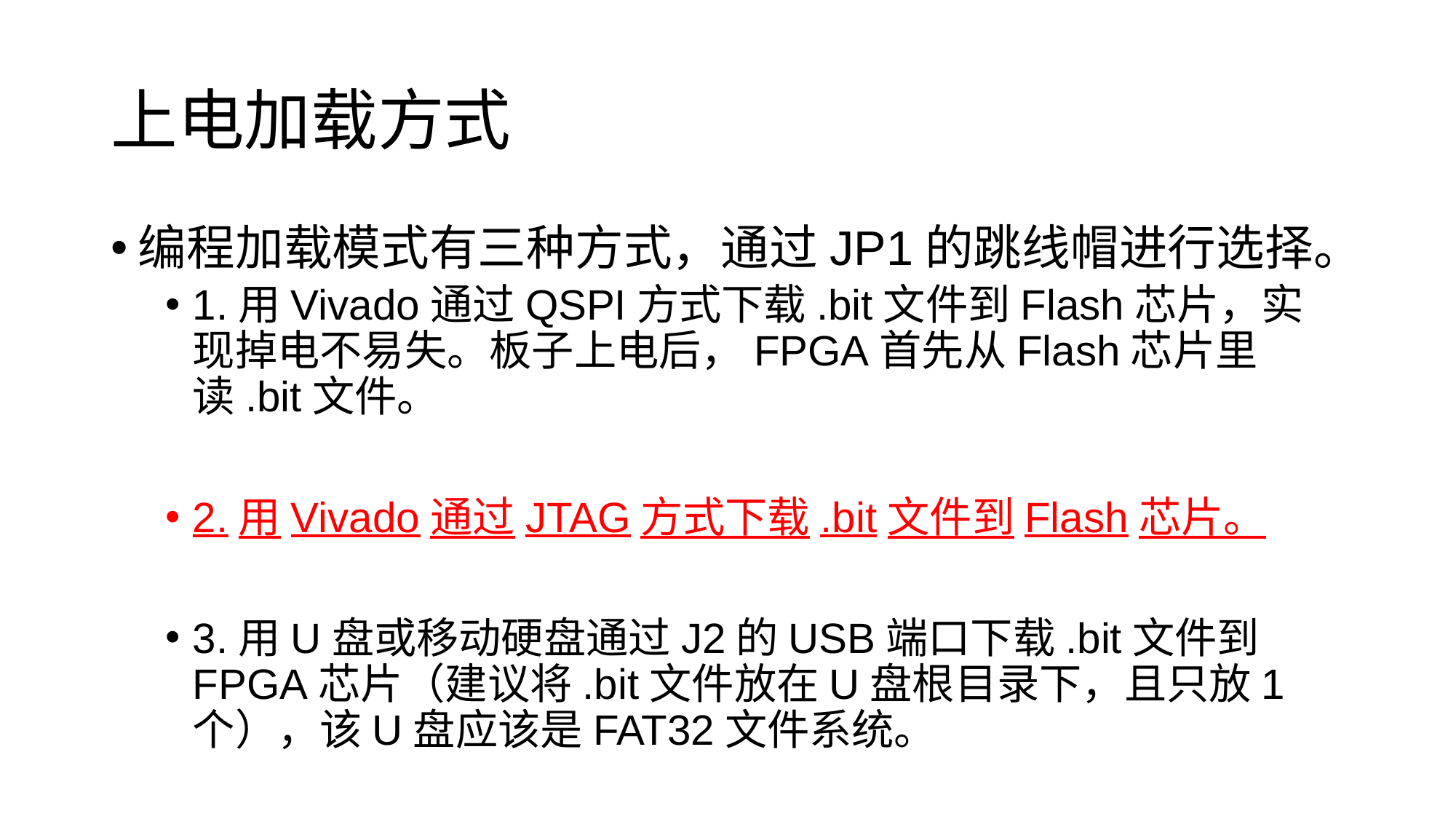

# 上电加载方式
编程加载模式有三种方式，通过JP1的跳线帽进行选择。
1.用Vivado通过QSPI方式下载.bit文件到Flash芯片，实现掉电不易失。板子上电后，FPGA首先从Flash芯片里读.bit文件。

2.用Vivado通过JTAG方式下载.bit文件到Flash芯片。

3.用U盘或移动硬盘通过J2的USB端口下载.bit文件到FPGA芯片（建议将.bit文件放在U盘根目录下，且只放1个），该U盘应该是FAT32文件系统。